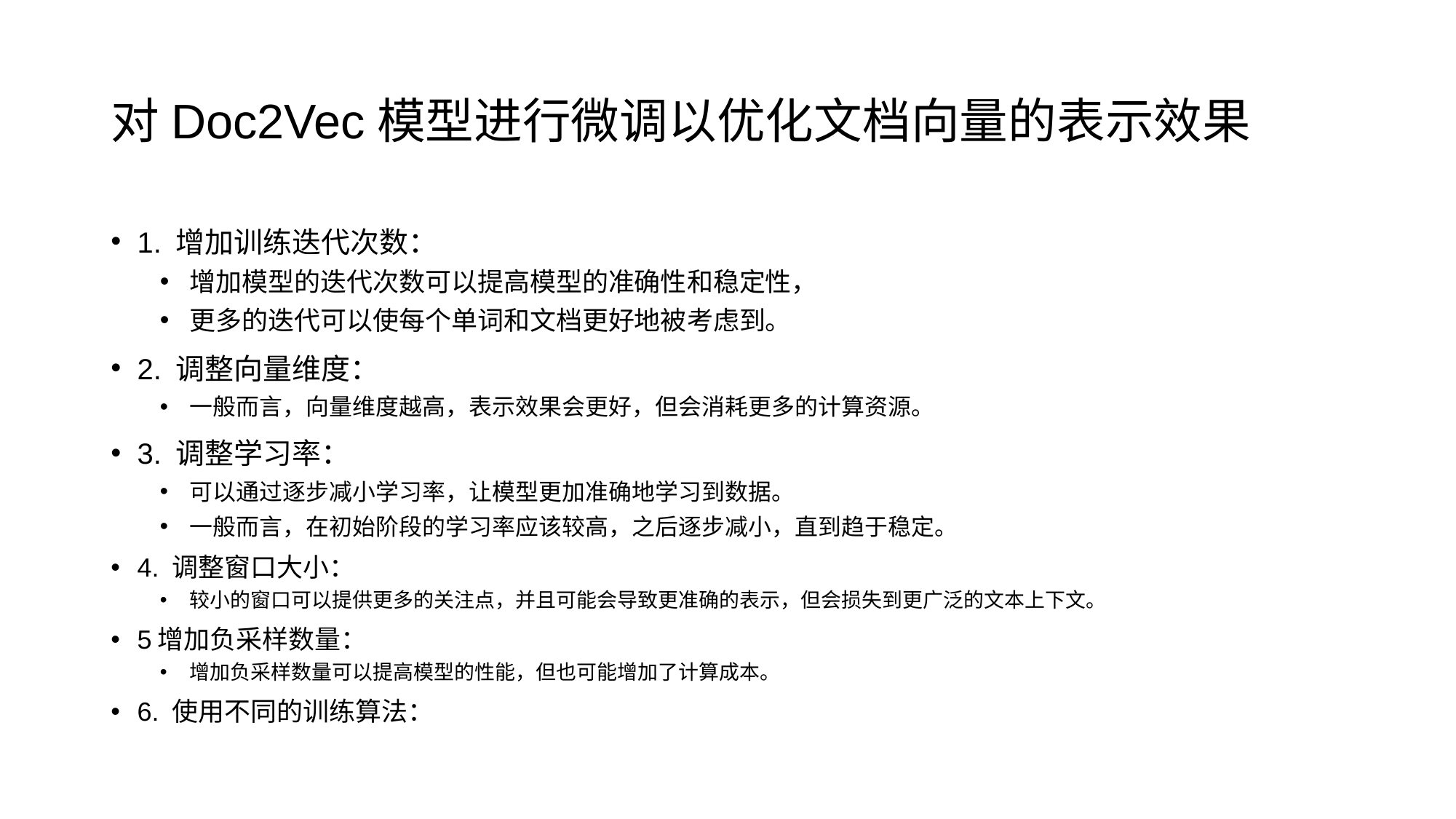

# 对Doc2Vec模型进行微调以优化文档向量的表示效果
1. 增加训练迭代次数：
增加模型的迭代次数可以提高模型的准确性和稳定性，
更多的迭代可以使每个单词和文档更好地被考虑到。
2. 调整向量维度：
一般而言，向量维度越高，表示效果会更好，但会消耗更多的计算资源。
3. 调整学习率：
可以通过逐步减小学习率，让模型更加准确地学习到数据。
一般而言，在初始阶段的学习率应该较高，之后逐步减小，直到趋于稳定。
4. 调整窗口大小：
较小的窗口可以提供更多的关注点，并且可能会导致更准确的表示，但会损失到更广泛的文本上下文。
5增加负采样数量：
增加负采样数量可以提高模型的性能，但也可能增加了计算成本。
6. 使用不同的训练算法：